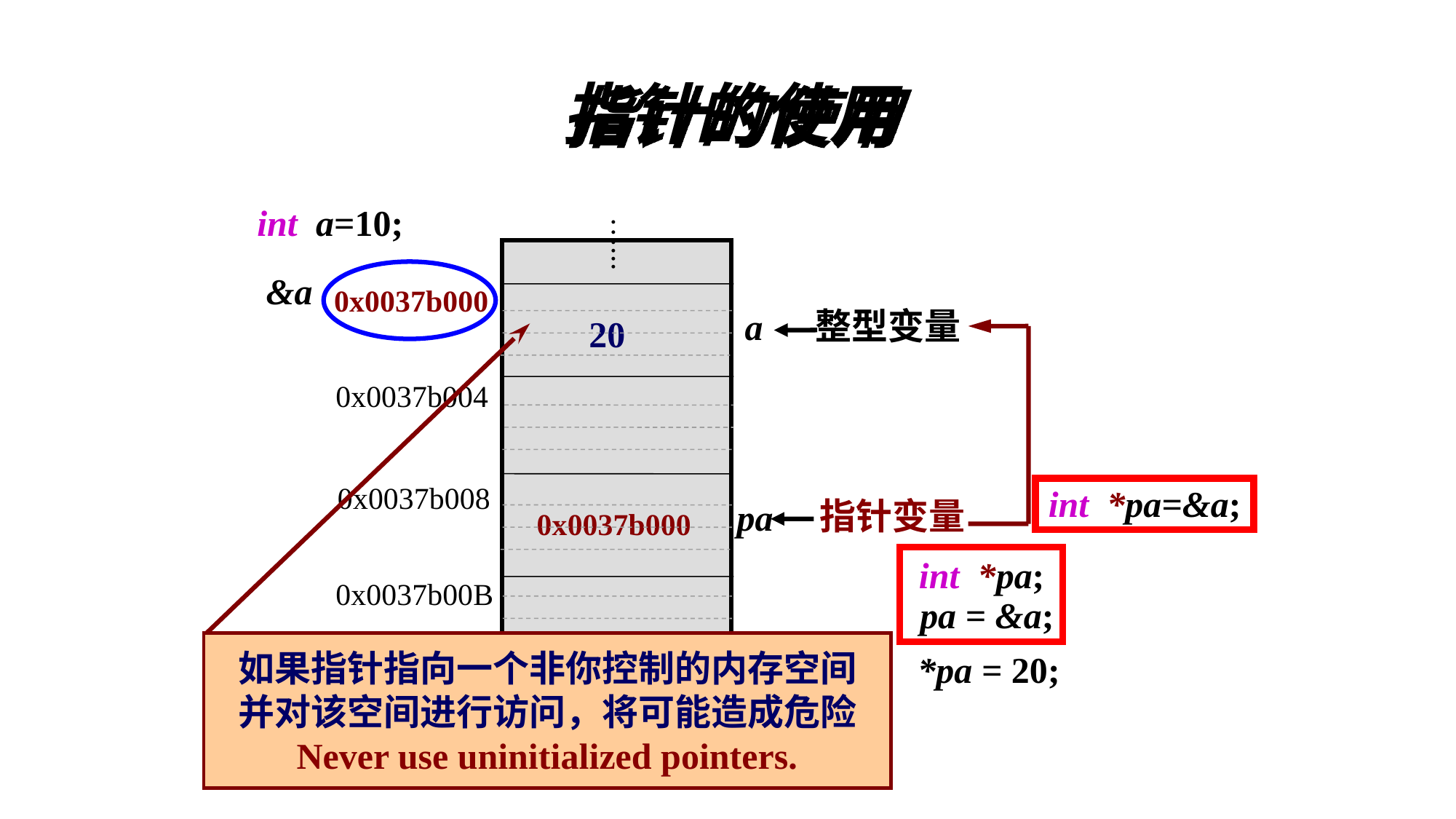

# 指针的使用
int  a=10;
…...

&a
0x0037b000

整型变量
a
20

如果指针指向一个非你控制的内存空间
并对该空间进行访问，将可能造成危险
Never use uninitialized pointers.

0x0037b004

0x0037b008

int  *pa=&a;

指针变量

pa
0x0037b000

int  *pa;

0x0037b00B

pa = &a;

…...
*pa = 20;